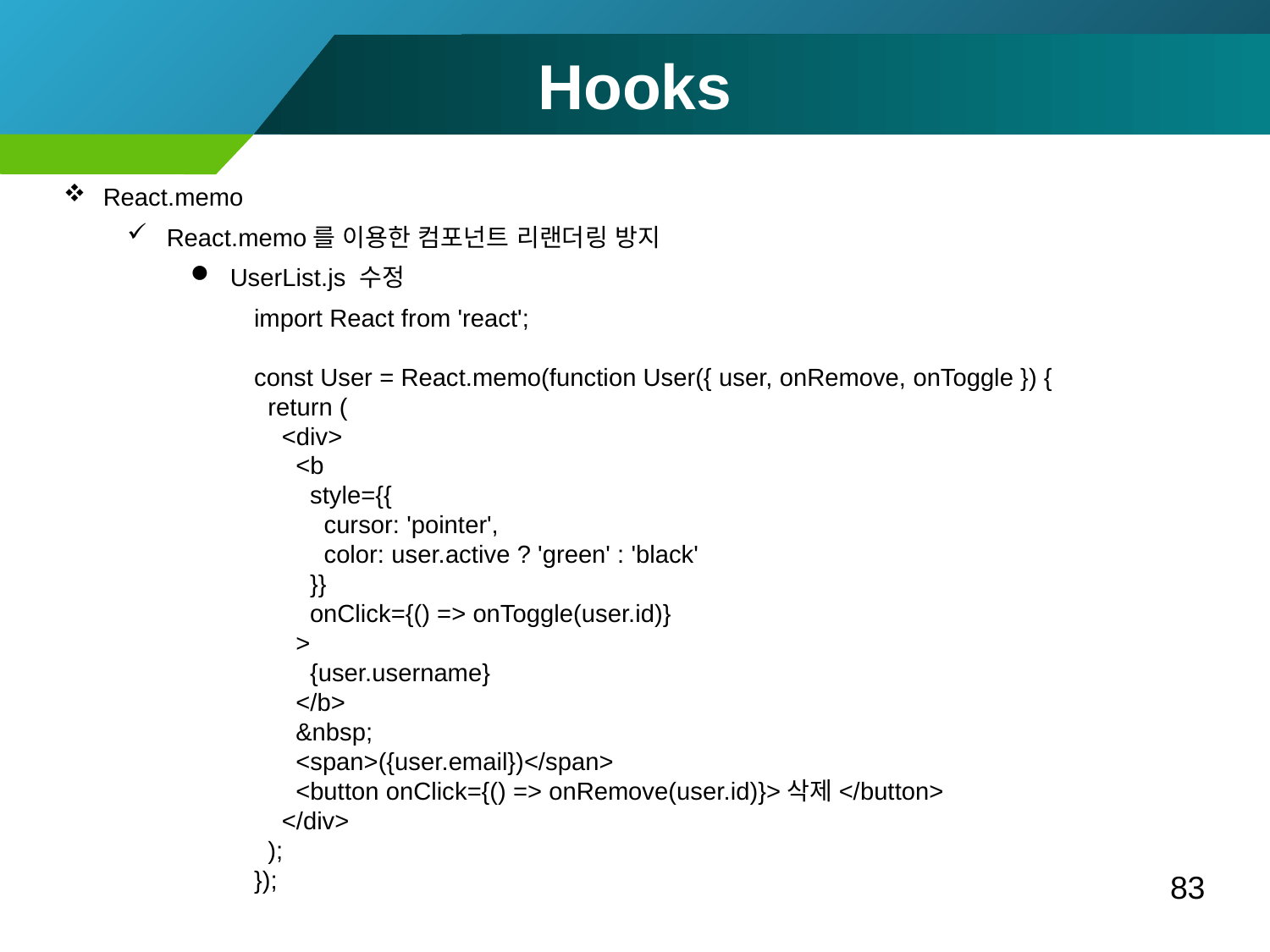

Hooks
React.memo
React.memo를 이용한 컴포넌트 리랜더링 방지
UserList.js 수정
import React from 'react';

const User = React.memo(function User({ user, onRemove, onToggle }) {
  return (
    <div>
      <b
        style={{
          cursor: 'pointer',
          color: user.active ? 'green' : 'black'
        }}
        onClick={() => onToggle(user.id)}
      >
        {user.username}
      </b>
      &nbsp;
      <span>({user.email})</span>
      <button onClick={() => onRemove(user.id)}>삭제</button>
    </div>
  );
});
83